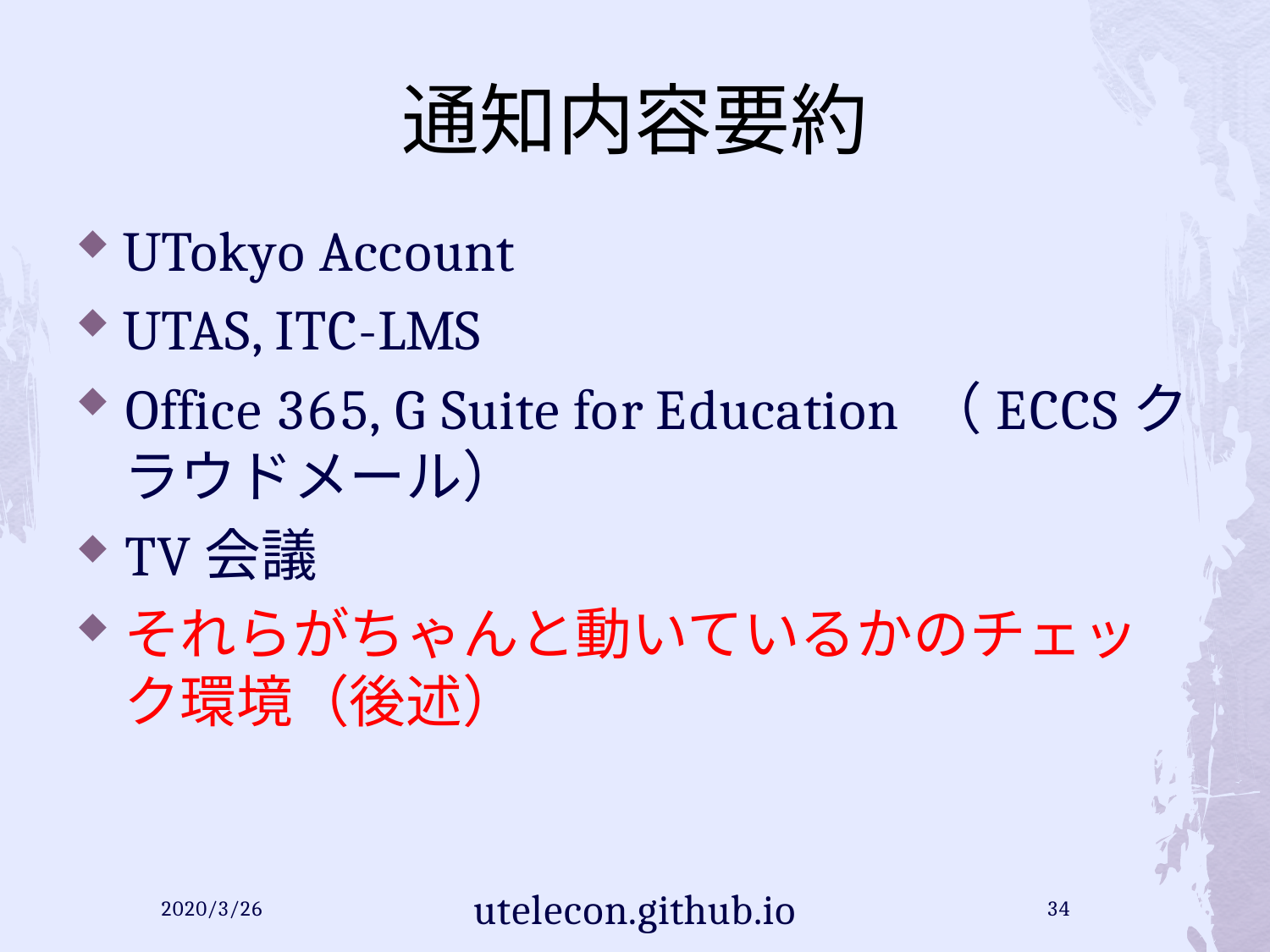

# 通知内容要約
UTokyo Account
UTAS, ITC-LMS
Office 365, G Suite for Education （ECCSクラウドメール）
TV会議
それらがちゃんと動いているかのチェック環境（後述）
2020/3/26
utelecon.github.io
34